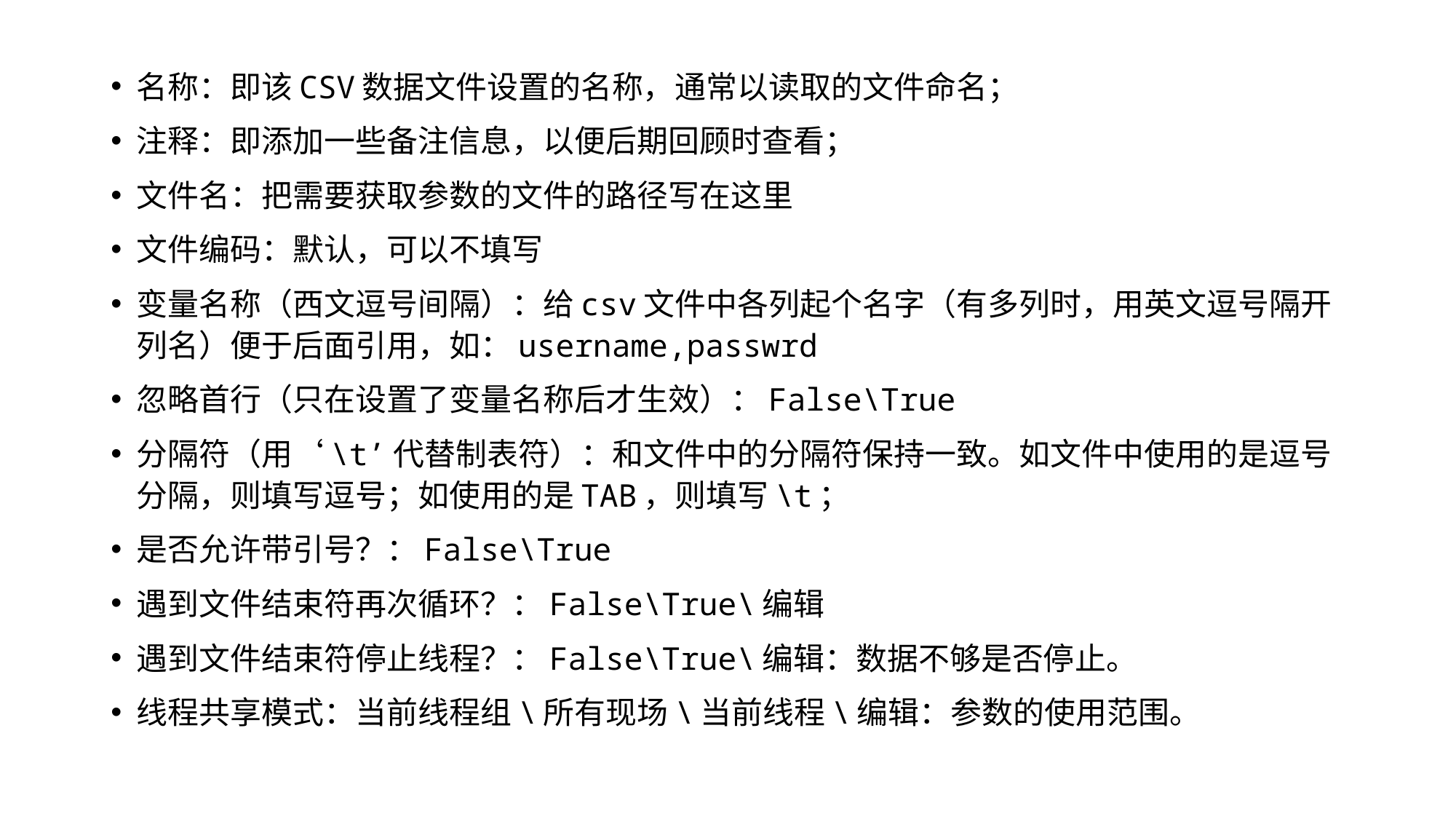

名称：即该CSV数据文件设置的名称，通常以读取的文件命名；
注释：即添加一些备注信息，以便后期回顾时查看；
文件名：把需要获取参数的文件的路径写在这里
文件编码：默认，可以不填写
变量名称（西文逗号间隔）：给csv文件中各列起个名字（有多列时，用英文逗号隔开列名）便于后面引用，如：username,passwrd
忽略首行（只在设置了变量名称后才生效）：False\True
分隔符（用‘\t’代替制表符）：和文件中的分隔符保持一致。如文件中使用的是逗号分隔，则填写逗号；如使用的是TAB，则填写\t；
是否允许带引号？：False\True
遇到文件结束符再次循环？：False\True\编辑
遇到文件结束符停止线程？：False\True\编辑：数据不够是否停止。
线程共享模式：当前线程组\所有现场\当前线程\编辑：参数的使用范围。